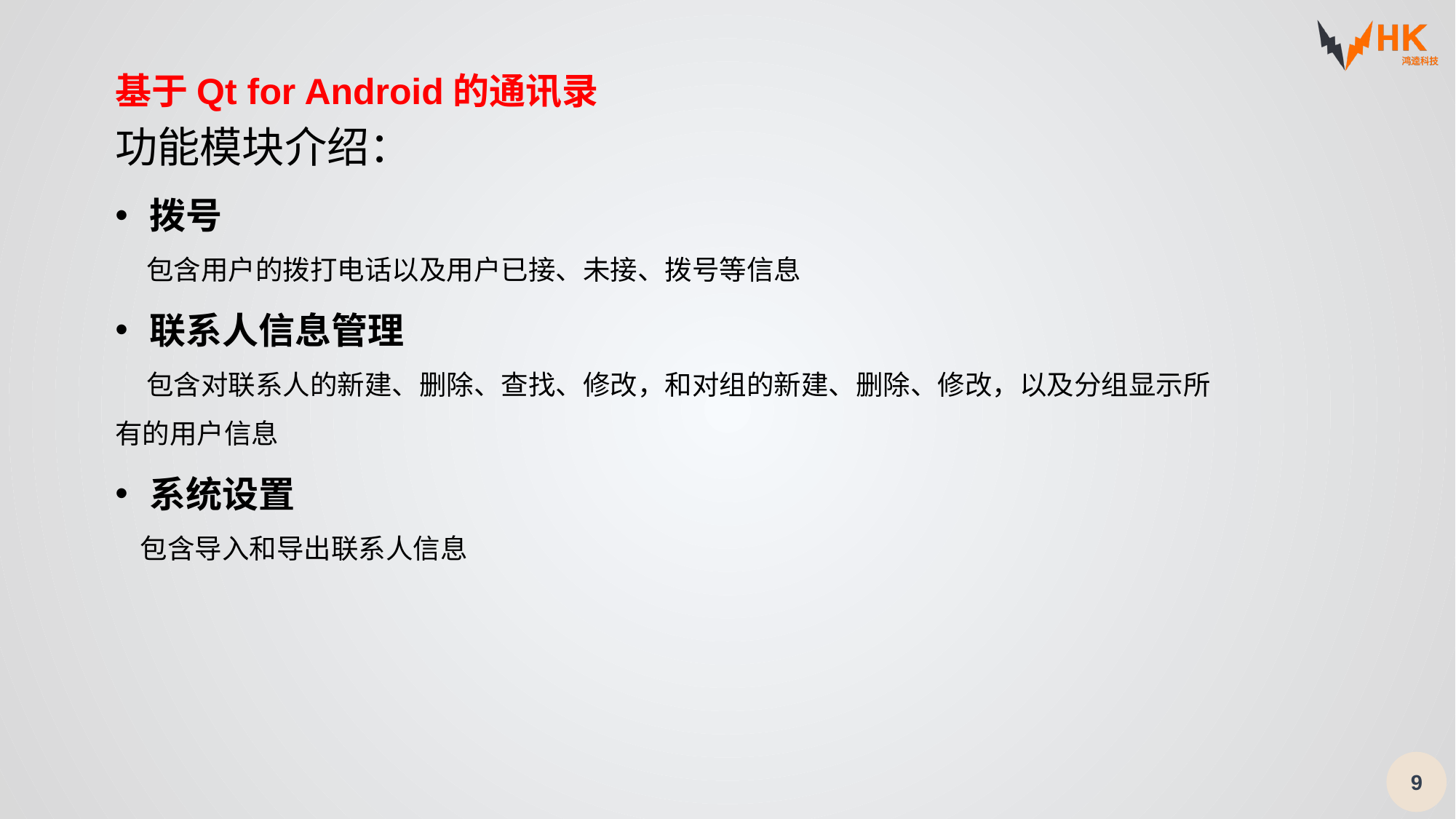

基于Qt for Android的通讯录
功能模块介绍：
拨号
    包含用户的拨打电话以及用户已接、未接、拨号等信息
联系人信息管理
    包含对联系人的新建、删除、查找、修改，和对组的新建、删除、修改，以及分组显示所有的用户信息
系统设置
   包含导入和导出联系人信息